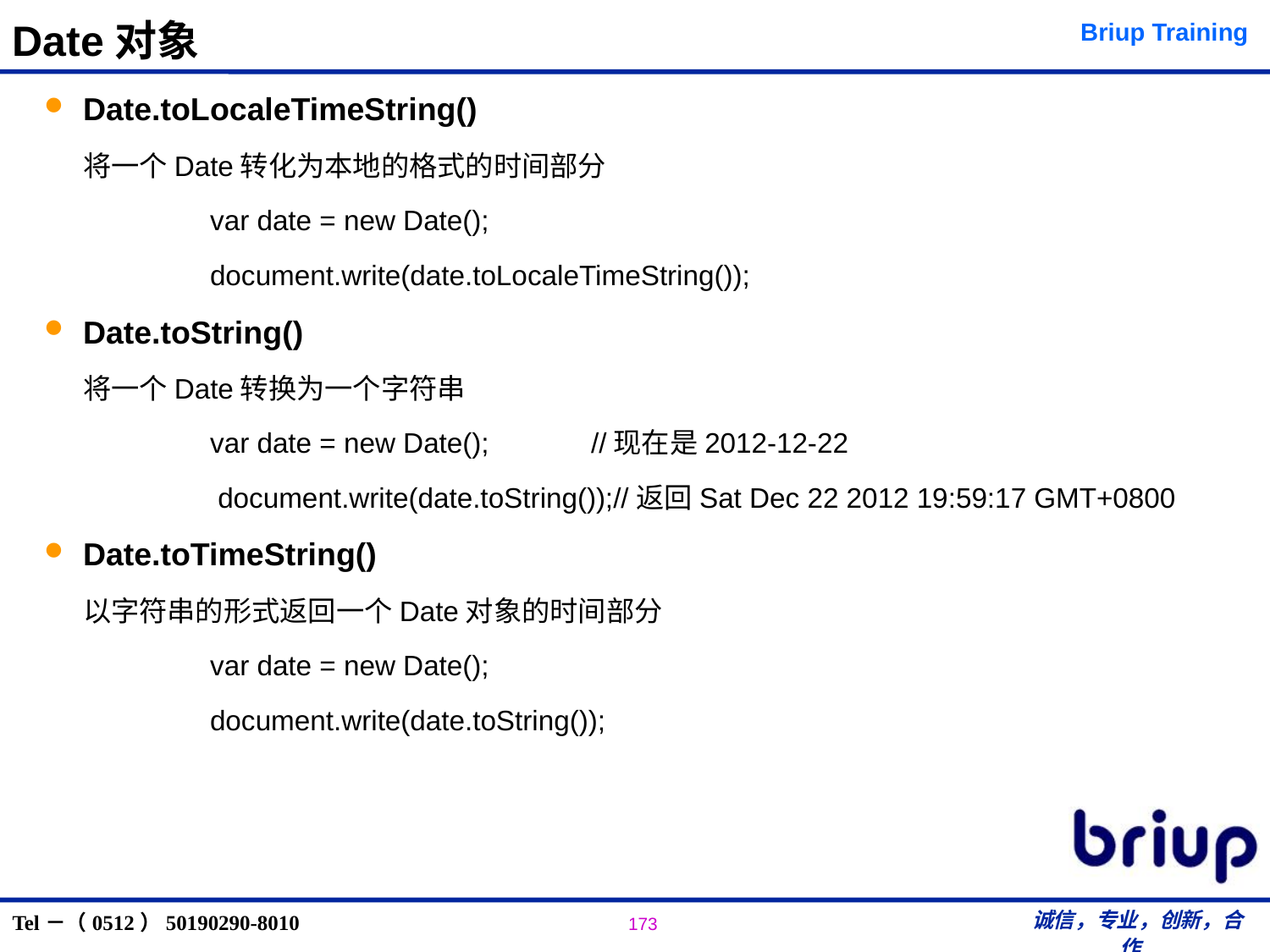

# Date对象

Date.toLocaleTimeString()
	将一个Date转化为本地的格式的时间部分
		var date = new Date();
        	document.write(date.toLocaleTimeString());
Date.toString()
	将一个Date转换为一个字符串
        	var date = new Date();	//现在是2012-12-22
       	 document.write(date.toString());//返回Sat Dec 22 2012 19:59:17 GMT+0800
Date.toTimeString()
	以字符串的形式返回一个Date对象的时间部分
		var date = new Date();
        	document.write(date.toString());